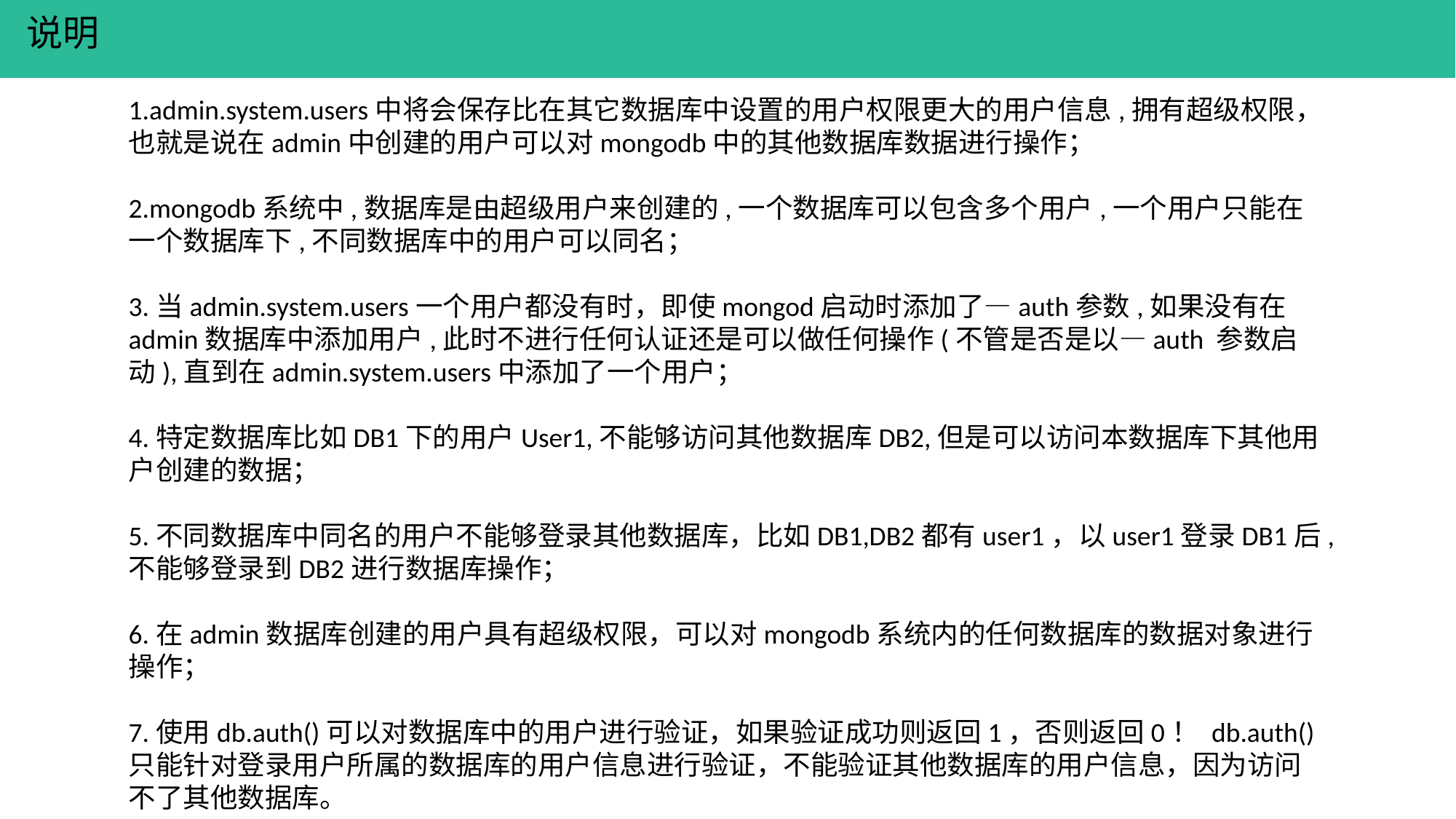

说明
1.admin.system.users中将会保存比在其它数据库中设置的用户权限更大的用户信息,拥有超级权限，也就是说在admin中创建的用户可以对mongodb中的其他数据库数据进行操作；

2.mongodb系统中,数据库是由超级用户来创建的,一个数据库可以包含多个用户,一个用户只能在一个数据库下,不同数据库中的用户可以同名；

3.当admin.system.users一个用户都没有时，即使mongod启动时添加了—auth参数,如果没有在admin数据库中添加用户,此时不进行任何认证还是可以做任何操作(不管是否是以—auth 参数启动),直到在admin.system.users中添加了一个用户；

4.特定数据库比如DB1下的用户User1,不能够访问其他数据库DB2,但是可以访问本数据库下其他用户创建的数据；

5.不同数据库中同名的用户不能够登录其他数据库，比如DB1,DB2都有user1，以user1登录DB1后,不能够登录到DB2进行数据库操作；

6.在admin数据库创建的用户具有超级权限，可以对mongodb系统内的任何数据库的数据对象进行操作；

7.使用db.auth()可以对数据库中的用户进行验证，如果验证成功则返回1，否则返回0！ db.auth() 只能针对登录用户所属的数据库的用户信息进行验证，不能验证其他数据库的用户信息，因为访问不了其他数据库。